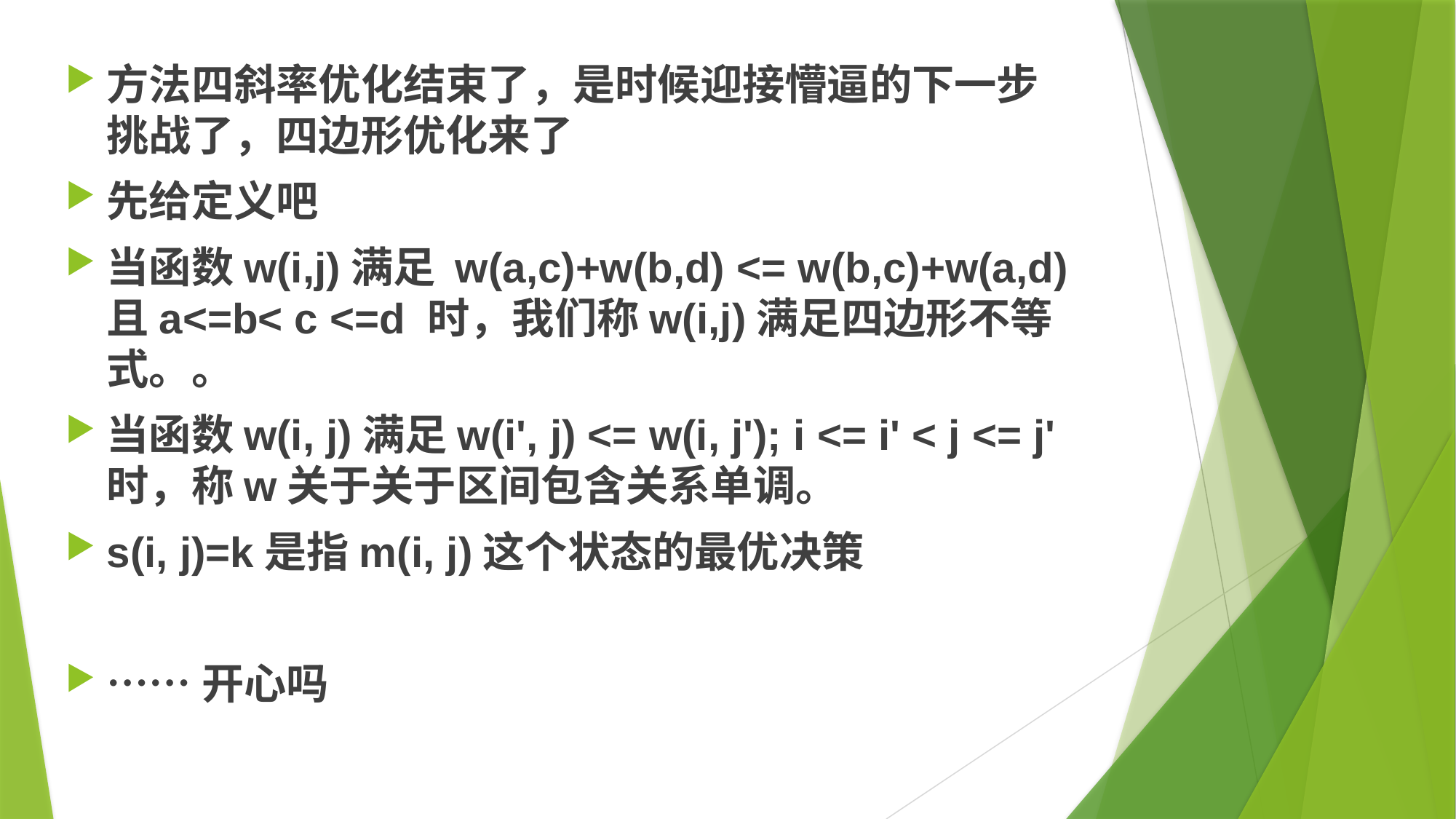

方法四斜率优化结束了，是时候迎接懵逼的下一步挑战了，四边形优化来了
先给定义吧
当函数w(i,j)满足 w(a,c)+w(b,d) <= w(b,c)+w(a,d) 且a<=b< c <=d 时，我们称w(i,j)满足四边形不等式。。
当函数w(i, j)满足w(i', j) <= w(i, j'); i <= i' < j <= j' 时，称w关于关于区间包含关系单调。
s(i, j)=k是指m(i, j)这个状态的最优决策

……开心吗